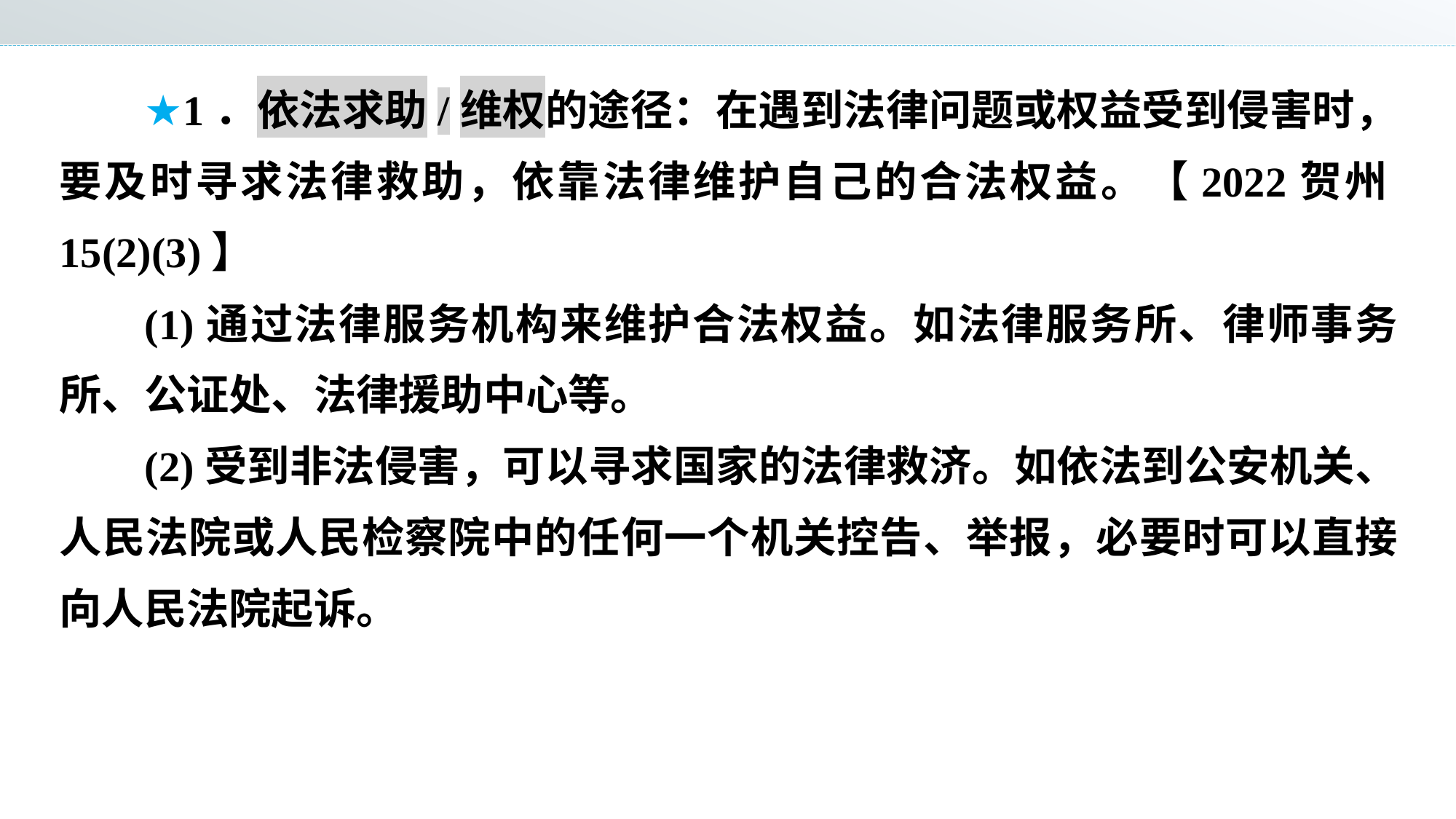

★1．依法求助/维权的途径：在遇到法律问题或权益受到侵害时，要及时寻求法律救助，依靠法律维护自己的合法权益。【2022贺州15(2)(3)】
(1)通过法律服务机构来维护合法权益。如法律服务所、律师事务所、公证处、法律援助中心等。
(2)受到非法侵害，可以寻求国家的法律救济。如依法到公安机关、人民法院或人民检察院中的任何一个机关控告、举报，必要时可以直接向人民法院起诉。